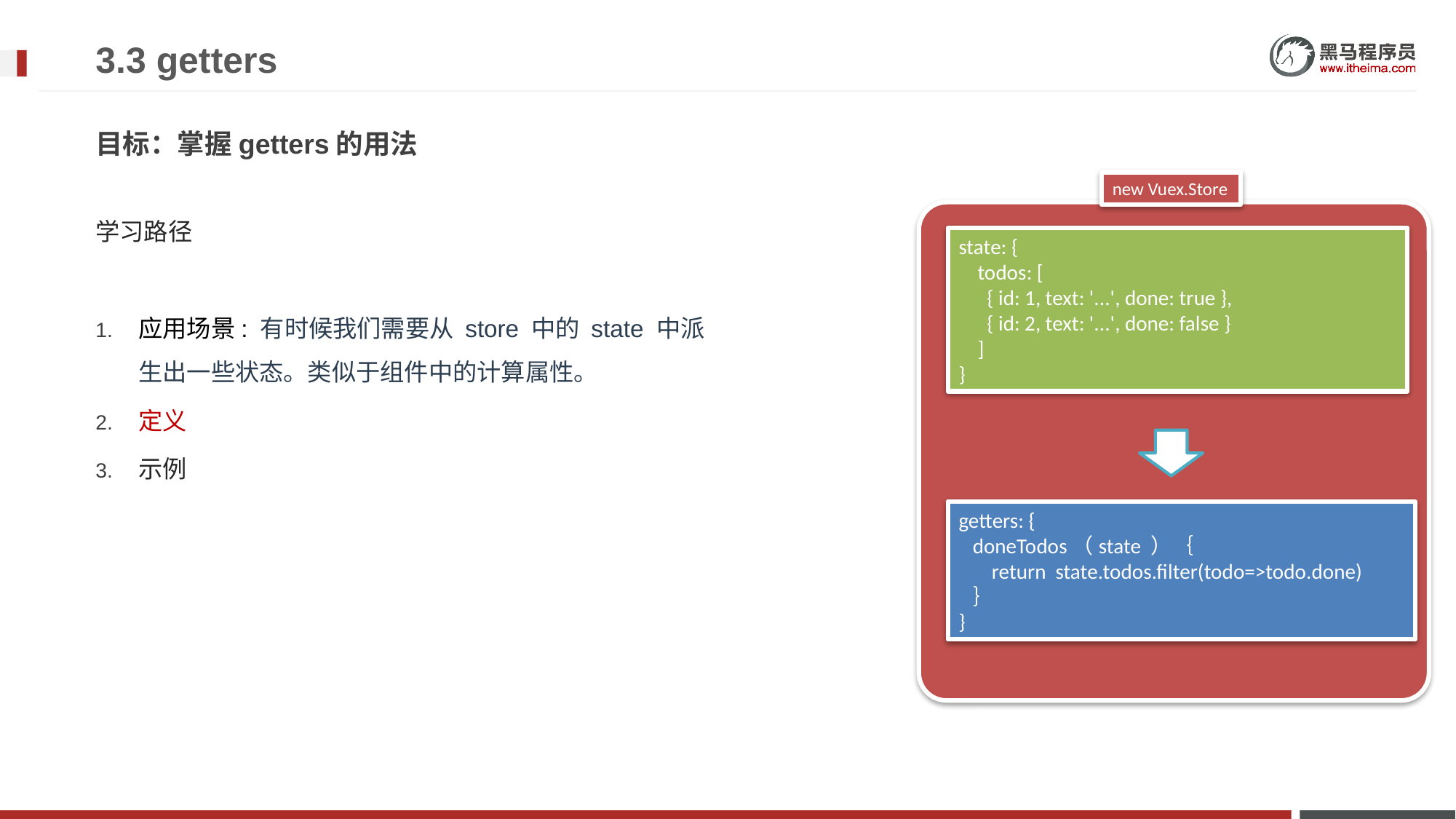

# 3.3 getters
目标：掌握getters的用法
new Vuex.Store
学习路径

应用场景: 有时候我们需要从 store 中的 state 中派生出一些状态。类似于组件中的计算属性。
定义
示例

state: {
    todos: [
      { id: 1, text: '...', done: true },
      { id: 2, text: '...', done: false }
    ]
}

getters: {
   doneTodos（state ）｛
       return  state.todos.filter(todo=>todo.done)
  ｝
}